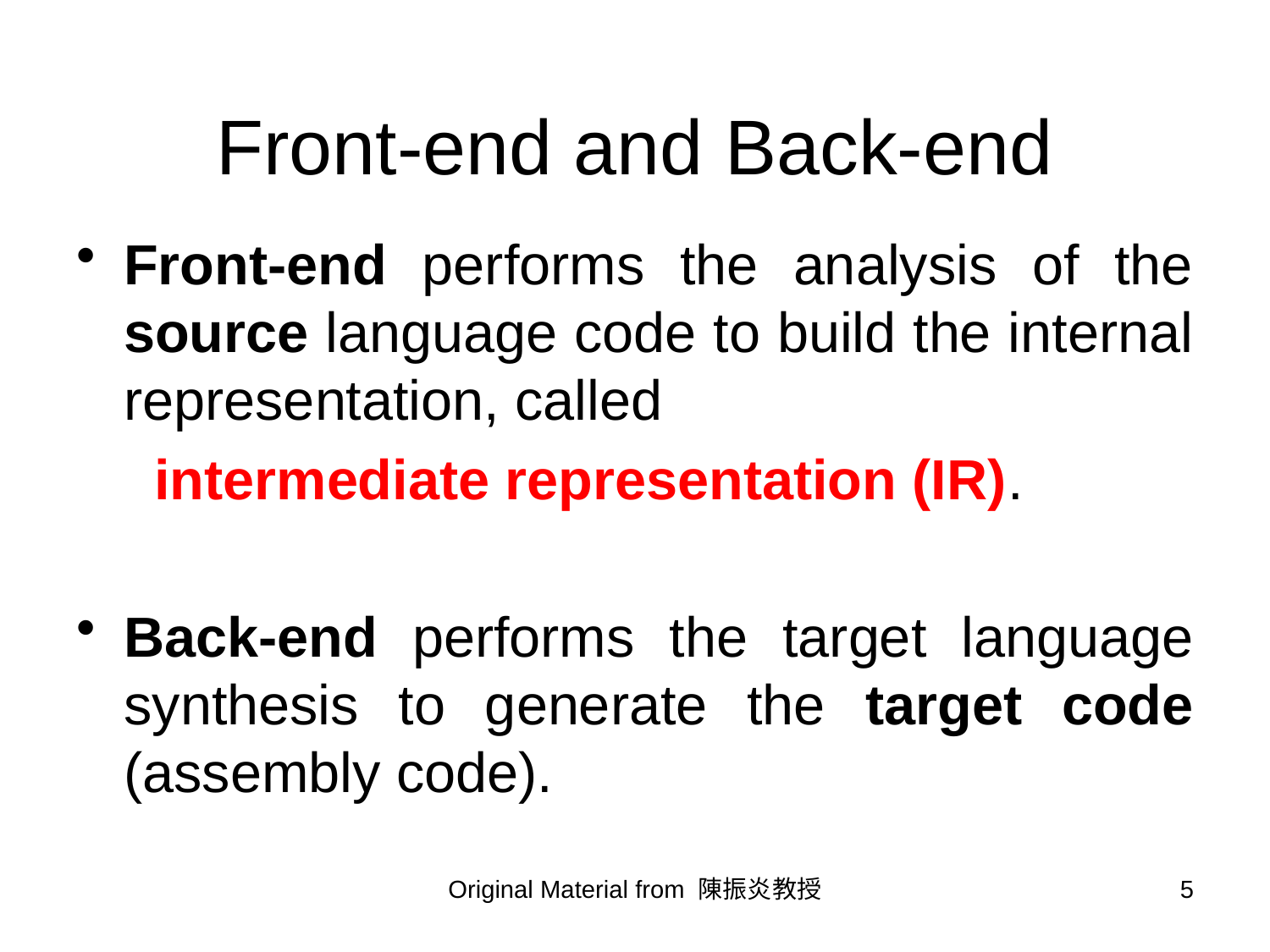

Front-end and Back-end
Front-end performs the analysis of the source language code to build the internal representation, called
     intermediate representation (IR).

Back-end performs the target language synthesis to generate the target code (assembly code).

Original Material from 陳振炎教授
5